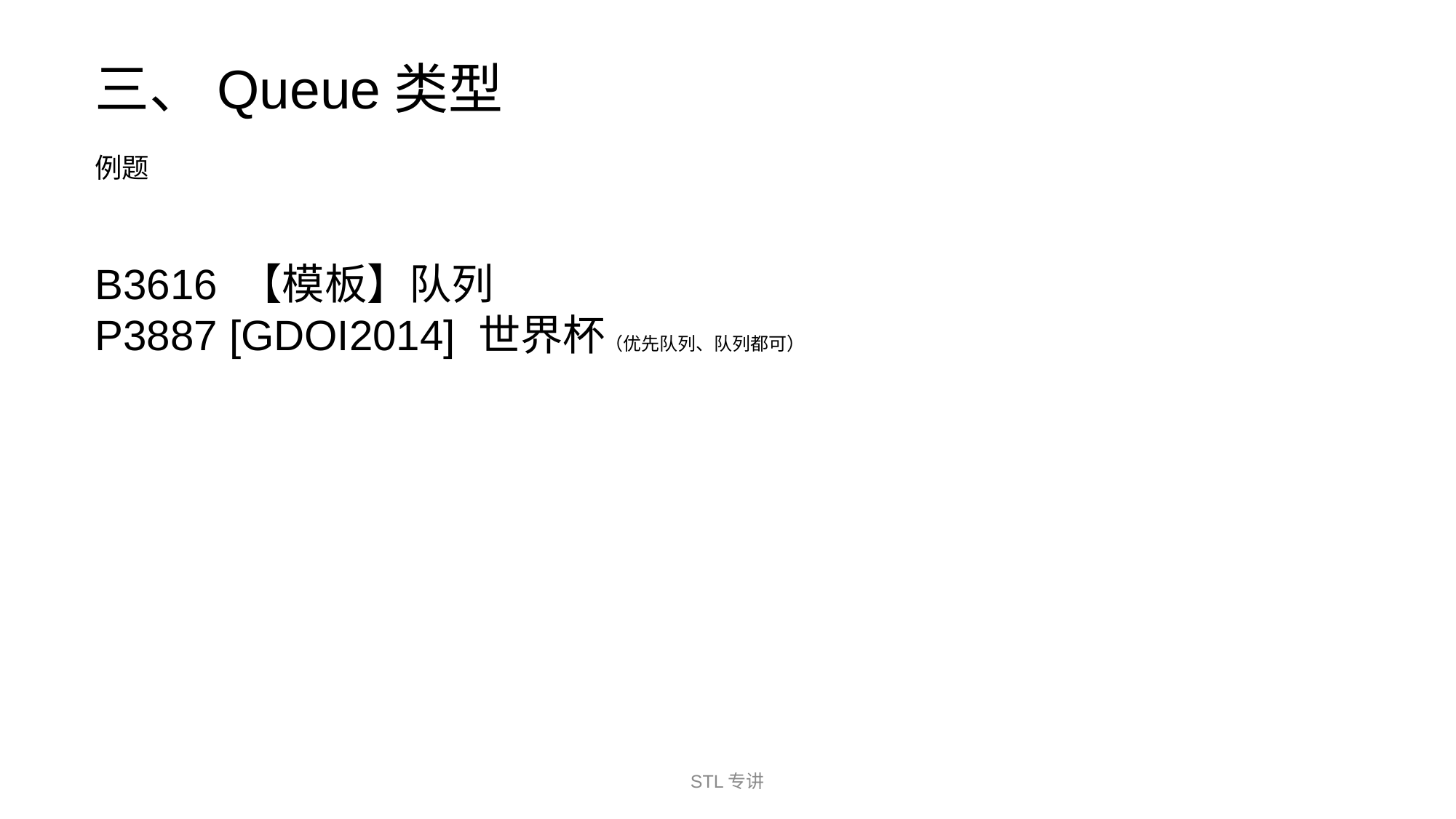

三、Queue类型
例题
B3616 【模板】队列
P3887 [GDOI2014] 世界杯（优先队列、队列都可）

STL专讲
21